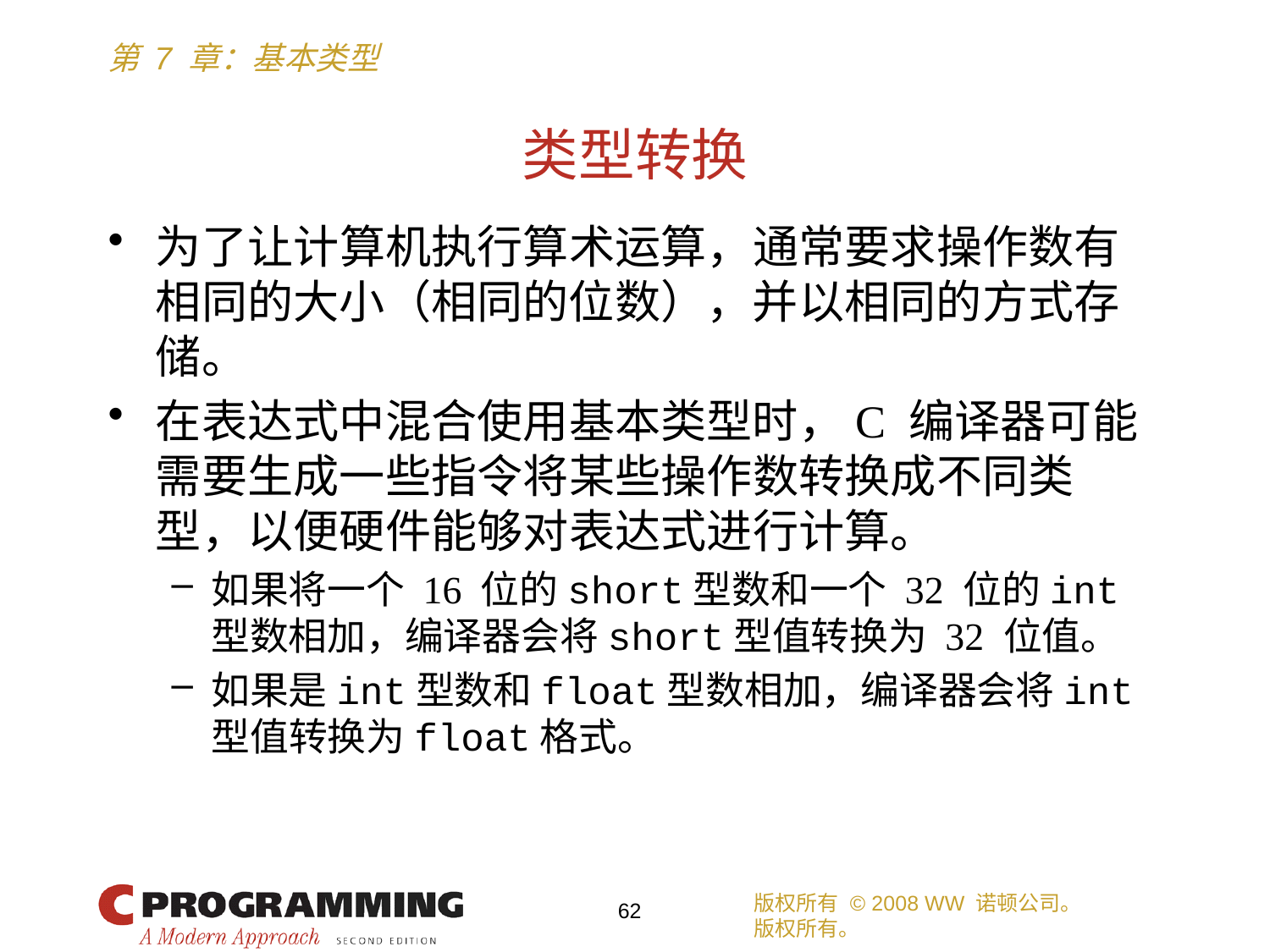

# 类型转换
为了让计算机执行算术运算，通常要求操作数有相同的大小（相同的位数），并以相同的方式存储。
在表达式中混合使用基本类型时，C 编译器可能需要生成一些指令将某些操作数转换成不同类型，以便硬件能够对表达式进行计算。
如果将一个 16 位的short型数和一个 32 位的int型数相加，编译器会将short型值转换为 32 位值。
如果是int型数和float型数相加，编译器会将int型值转换为float格式。
版权所有 © 2008 WW 诺顿公司。
版权所有。
62